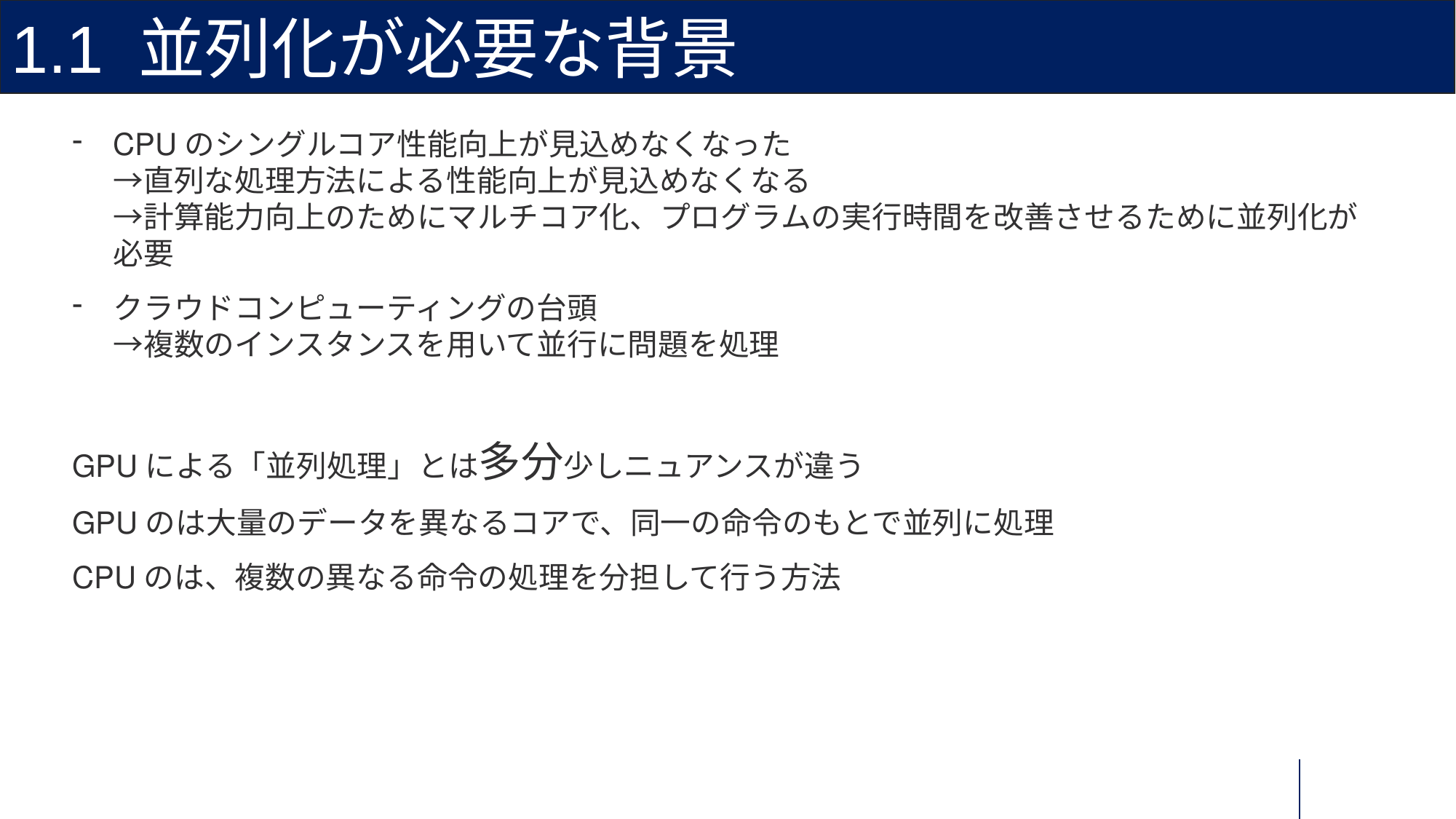

# 1.1 並列化が必要な背景
CPUのシングルコア性能向上が見込めなくなった
→直列な処理方法による性能向上が見込めなくなる
→計算能力向上のためにマルチコア化、プログラムの実行時間を改善させるために並列化が必要
クラウドコンピューティングの台頭
→複数のインスタンスを用いて並行に問題を処理

GPUによる「並列処理」とは多分少しニュアンスが違う
GPUのは大量のデータを異なるコアで、同一の命令のもとで並列に処理
CPUのは、複数の異なる命令の処理を分担して行う方法